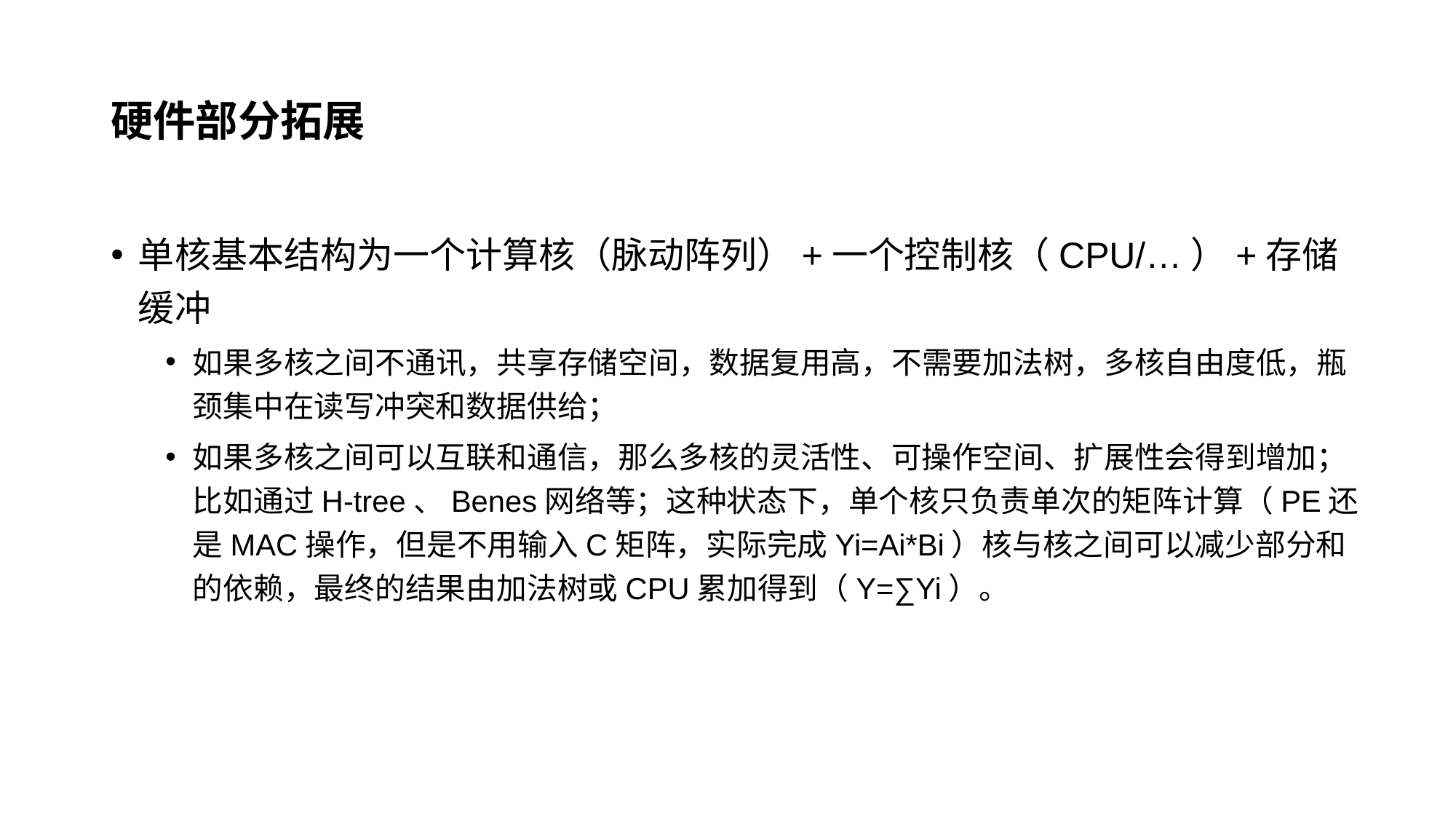

# 硬件部分拓展
单核基本结构为一个计算核（脉动阵列）+一个控制核（CPU/…）+存储缓冲
如果多核之间不通讯，共享存储空间，数据复用高，不需要加法树，多核自由度低，瓶颈集中在读写冲突和数据供给；
如果多核之间可以互联和通信，那么多核的灵活性、可操作空间、扩展性会得到增加；比如通过H-tree、Benes网络等；这种状态下，单个核只负责单次的矩阵计算（PE还是MAC操作，但是不用输入C矩阵，实际完成Yi=Ai*Bi）核与核之间可以减少部分和的依赖，最终的结果由加法树或CPU累加得到（Y=∑Yi）。